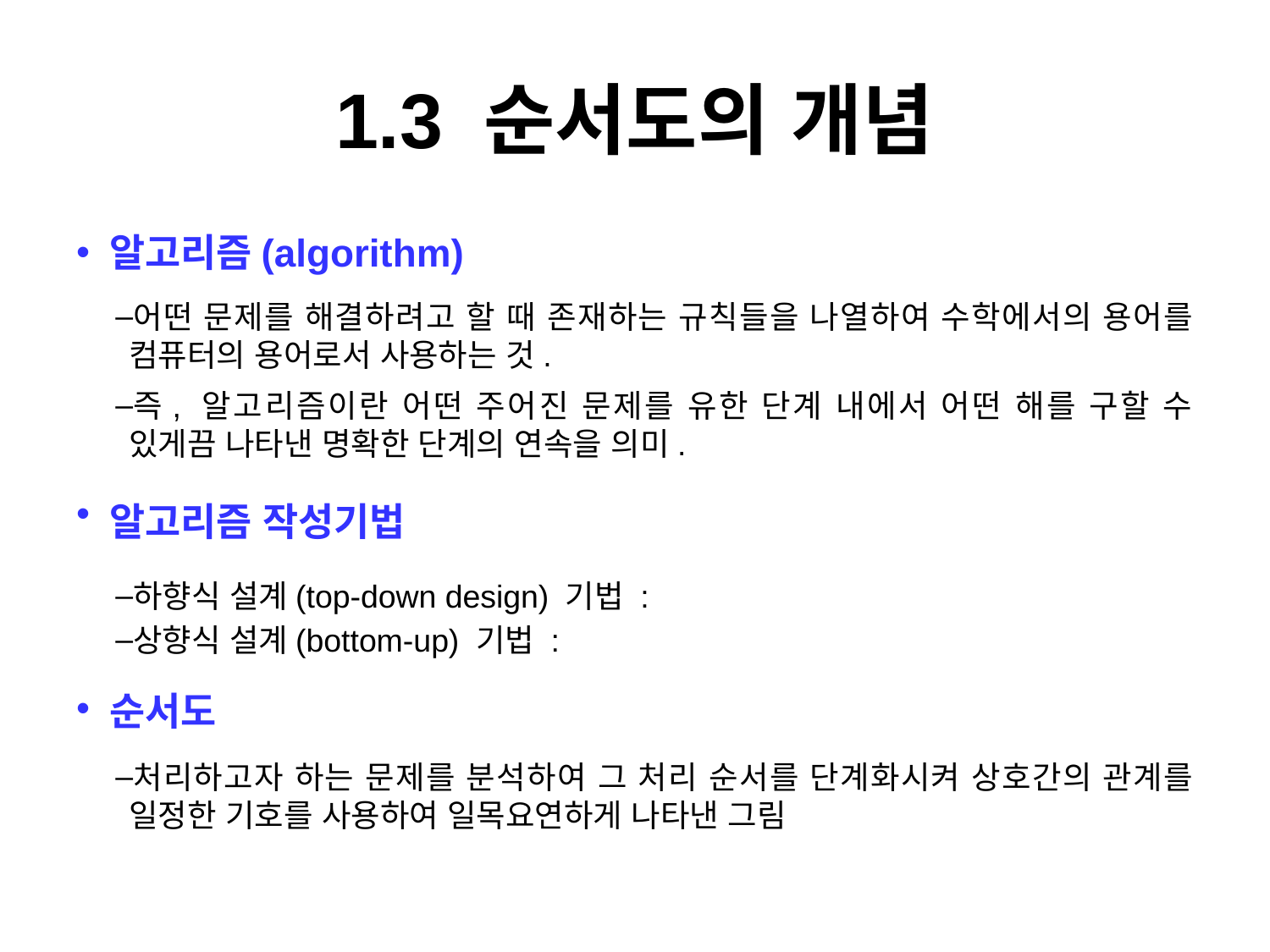

# 1.3 순서도의 개념
 알고리즘(algorithm)
어떤 문제를 해결하려고 할 때 존재하는 규칙들을 나열하여 수학에서의 용어를 컴퓨터의 용어로서 사용하는 것.
즉, 알고리즘이란 어떤 주어진 문제를 유한 단계 내에서 어떤 해를 구할 수 있게끔 나타낸 명확한 단계의 연속을 의미.
 알고리즘 작성기법
하향식 설계(top-down design) 기법 :
상향식 설계(bottom-up) 기법 :
 순서도
처리하고자 하는 문제를 분석하여 그 처리 순서를 단계화시켜 상호간의 관계를 일정한 기호를 사용하여 일목요연하게 나타낸 그림